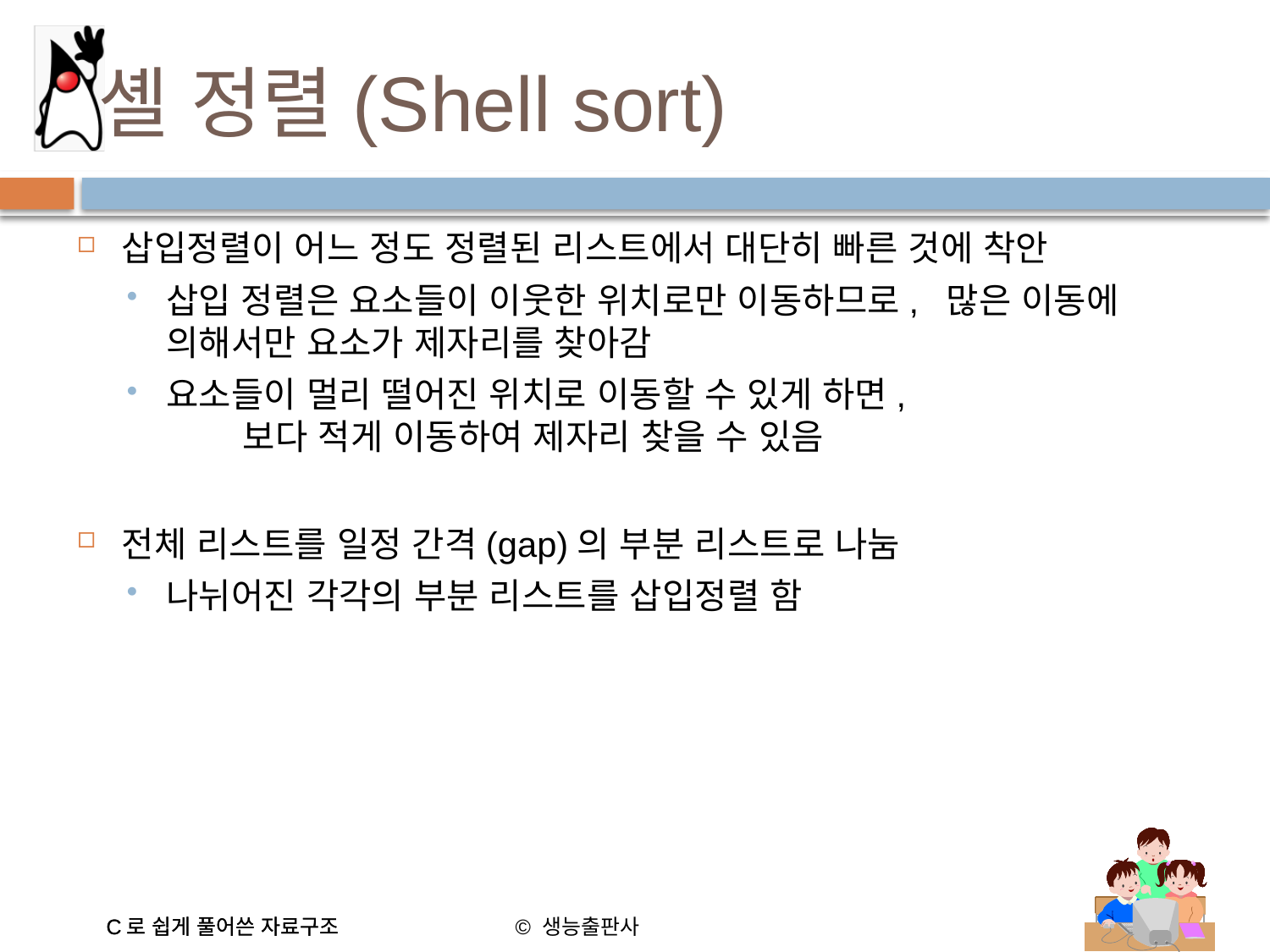

# 셸 정렬(Shell sort)

삽입정렬이 어느 정도 정렬된 리스트에서 대단히 빠른 것에 착안
삽입 정렬은 요소들이 이웃한 위치로만 이동하므로,  많은 이동에 의해서만 요소가 제자리를 찾아감
요소들이 멀리 떨어진 위치로 이동할 수 있게 하면,                                     보다 적게 이동하여 제자리 찾을 수 있음

전체 리스트를 일정 간격(gap)의 부분 리스트로 나눔
나뉘어진 각각의 부분 리스트를 삽입정렬 함